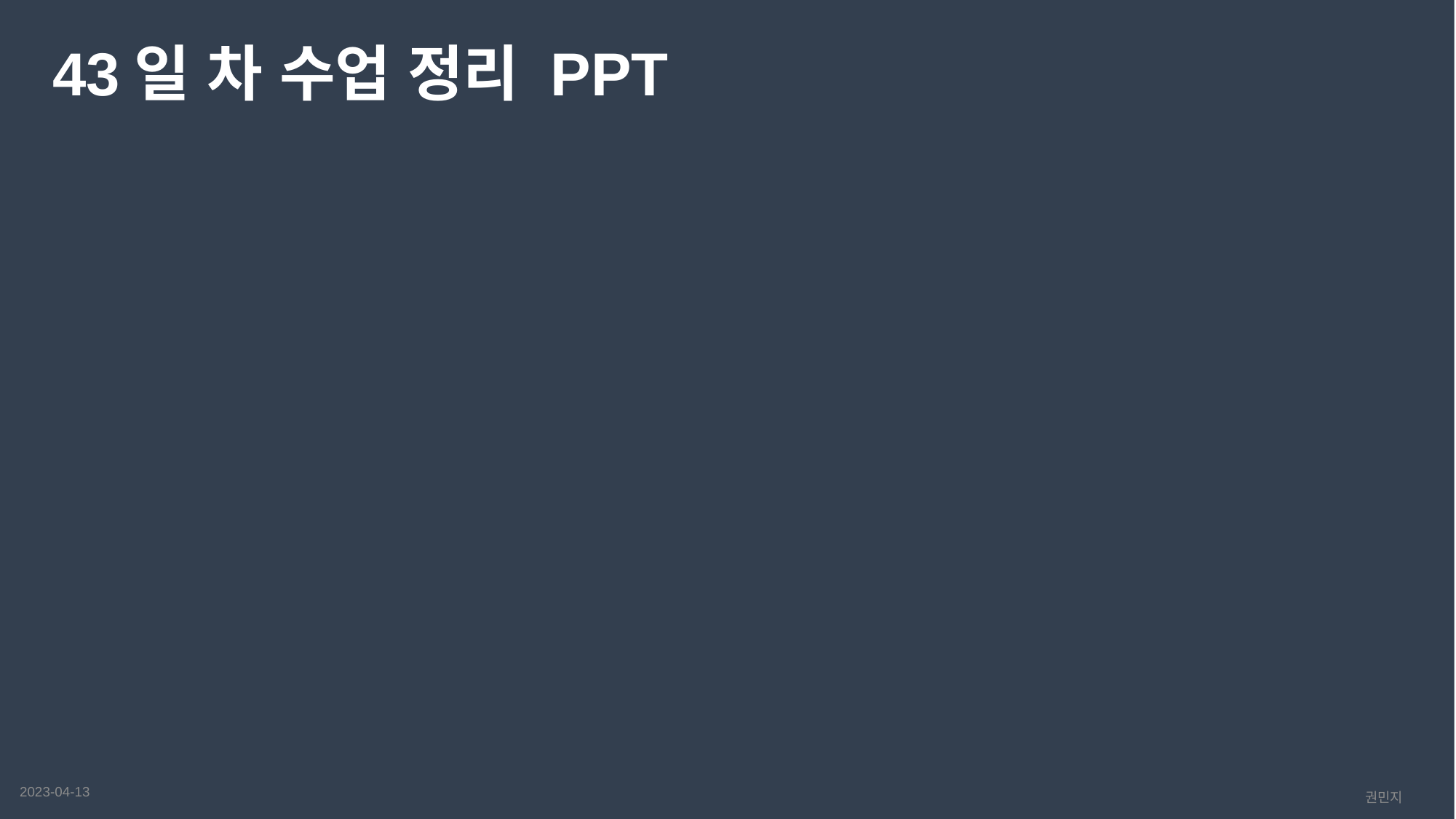

43일 차 수업 정리 PPT
2023-04-13
권민지